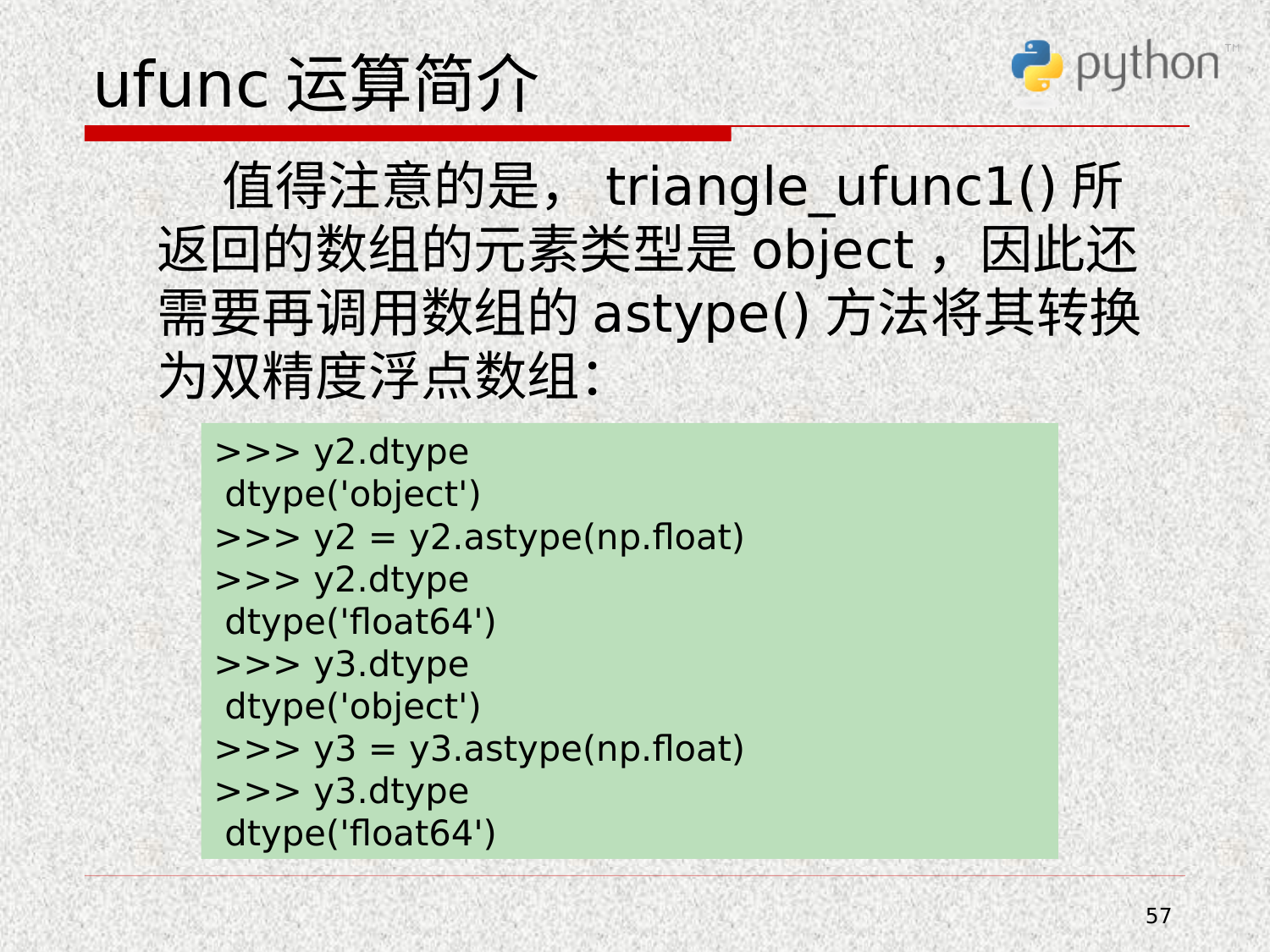

# ufunc运算简介
          值得注意的是，triangle_ufunc1()所返回的数组的元素类型是object，因此还需要再调用数组的astype()方法将其转换为双精度浮点数组：
>>> y2.dtype
 dtype('object')
>>> y2 = y2.astype(np.float)
>>> y2.dtype
 dtype('float64')
>>> y3.dtype
 dtype('object')
>>> y3 = y3.astype(np.float)
>>> y3.dtype
 dtype('float64')
57